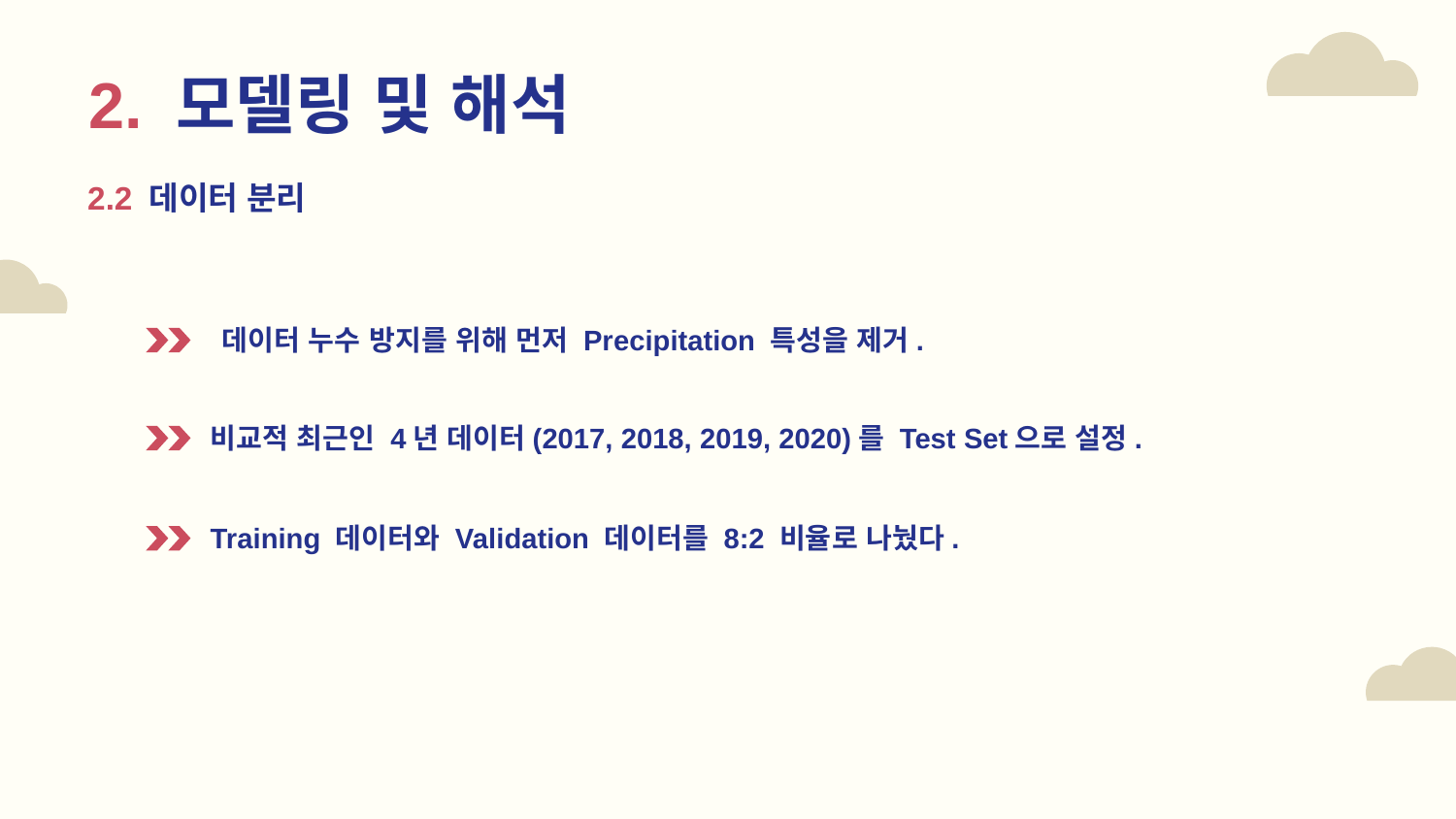

2. 모델링 및 해석
2.2 데이터 분리
데이터 누수 방지를 위해 먼저 Precipitation 특성을 제거.

비교적 최근인 4년 데이터(2017, 2018, 2019, 2020)를 Test Set으로 설정.

Training 데이터와 Validation 데이터를 8:2 비율로 나눴다.